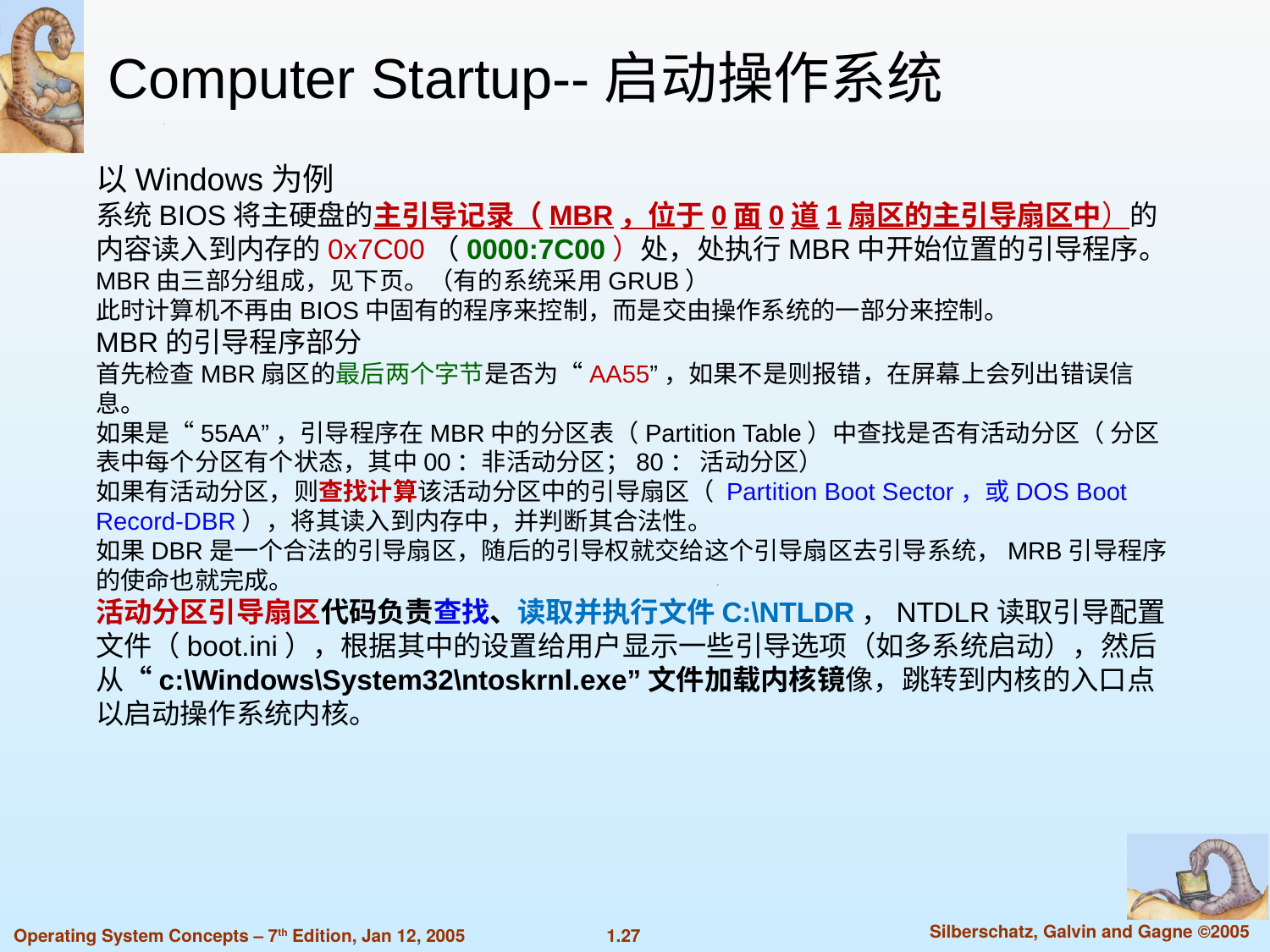

Computer Startup--启动操作系统
以Windows为例
系统BIOS将主硬盘的主引导记录（MBR，位于0面0道1扇区的主引导扇区中）的内容读入到内存的0x7C00（0000:7C00）处，处执行MBR中开始位置的引导程序。
MBR由三部分组成，见下页。（有的系统采用GRUB）
此时计算机不再由BIOS中固有的程序来控制，而是交由操作系统的一部分来控制。
MBR的引导程序部分
首先检查MBR扇区的最后两个字节是否为“AA55”，如果不是则报错，在屏幕上会列出错误信息。
如果是“55AA”，引导程序在MBR中的分区表（Partition Table）中查找是否有活动分区（ 分区表中每个分区有个状态，其中00：非活动分区；80： 活动分区）
如果有活动分区，则查找计算该活动分区中的引导扇区（ Partition Boot Sector，或DOS Boot Record-DBR），将其读入到内存中，并判断其合法性。
如果DBR是一个合法的引导扇区，随后的引导权就交给这个引导扇区去引导系统，MRB引导程序的使命也就完成。
活动分区引导扇区代码负责查找、读取并执行文件C:\NTLDR，NTDLR读取引导配置文件（boot.ini），根据其中的设置给用户显示一些引导选项（如多系统启动），然后从“c:\Windows\System32\ntoskrnl.exe”文件加载内核镜像，跳转到内核的入口点以启动操作系统内核。